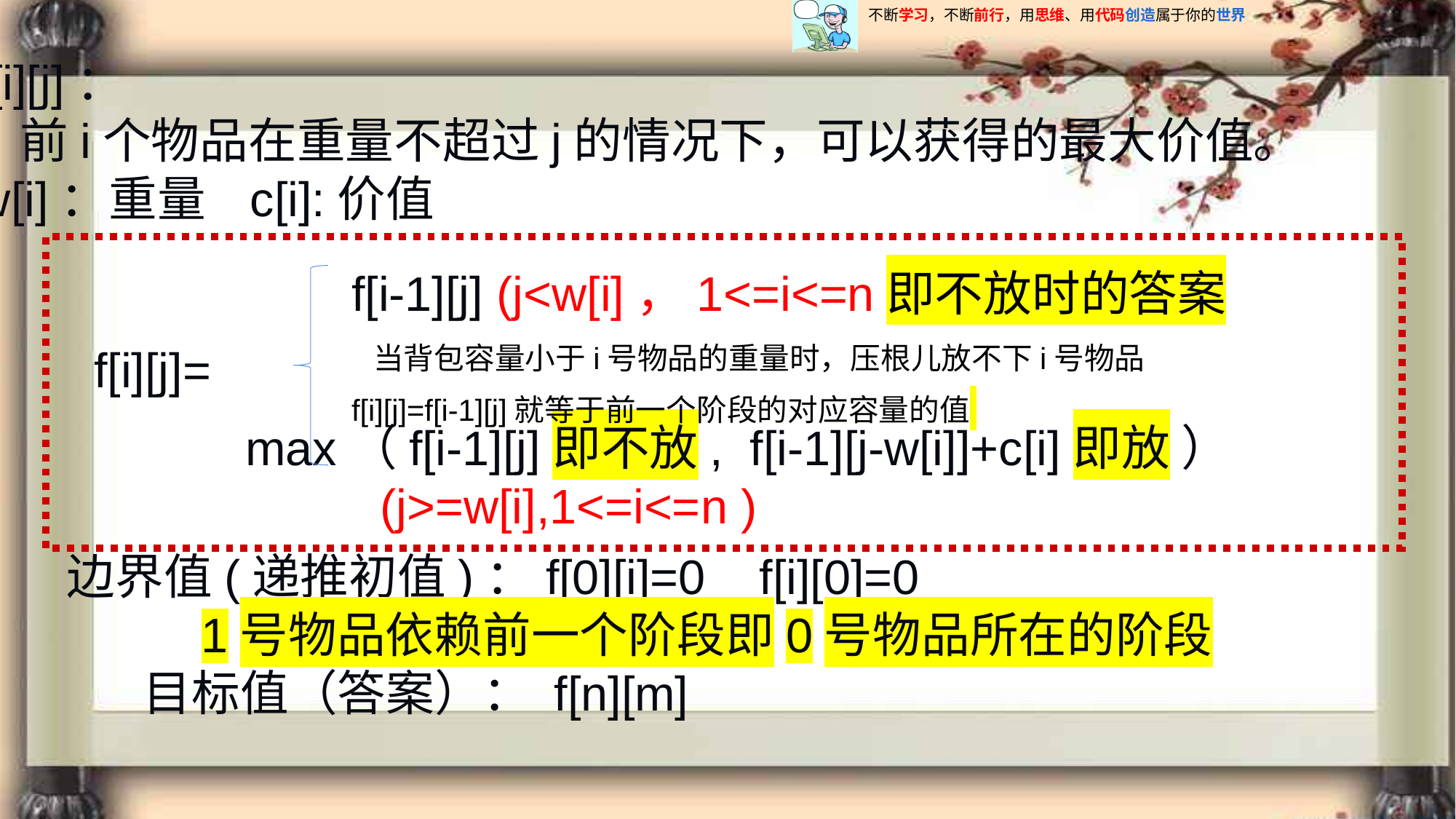

f[i][j]：
   前i个物品在重量不超过j的情况下，可以获得的最大价值。
w[i]：重量   c[i]:价值

f[i-1][j] (j<w[i]，1<=i<=n即不放时的答案              当背包容量小于i号物品的重量时，压根儿放不下i号物品
f[i][j]=f[i-1][j]就等于前一个阶段的对应容量的值

f[i][j]=
max（f[i-1][j]即不放,  f[i-1][j-w[i]]+c[i]即放 ）
          (j>=w[i],1<=i<=n )
边界值(递推初值)：f[0][i]=0    f[i][0]=0
          1号物品依赖前一个阶段即0号物品所在的阶段                     目标值（答案）： f[n][m]